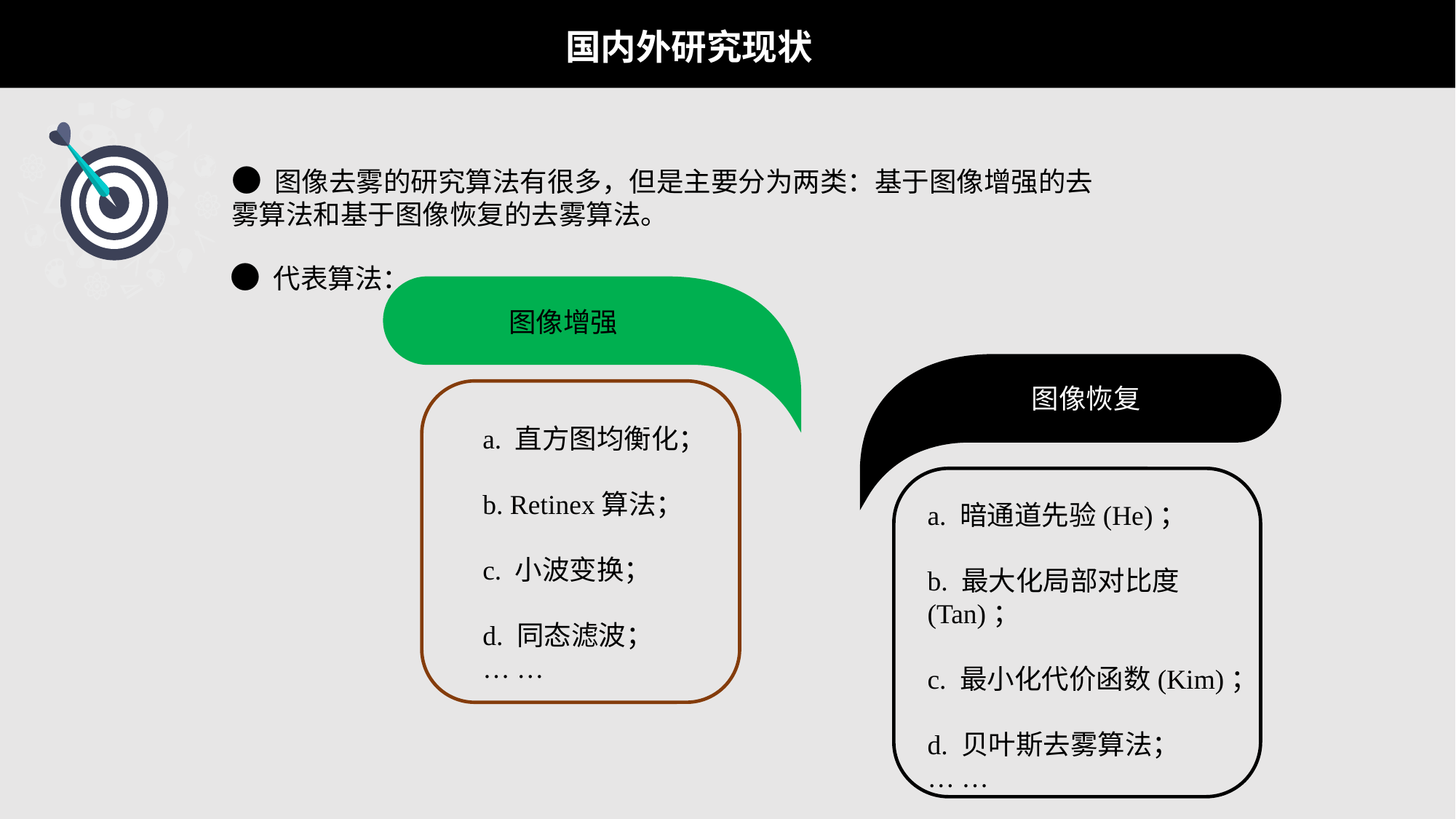

# 国内外研究现状

● 图像去雾的研究算法有很多，但是主要分为两类：基于图像增强的去雾算法和基于图像恢复的去雾算法。
● 代表算法：

图像增强

图像恢复

a. 直方图均衡化；
b. Retinex算法；
c. 小波变换；
d. 同态滤波；
… …

a. 暗通道先验(He)；

b. 最大化局部对比度(Tan)；

c. 最小化代价函数(Kim)；
d. 贝叶斯去雾算法；
… …